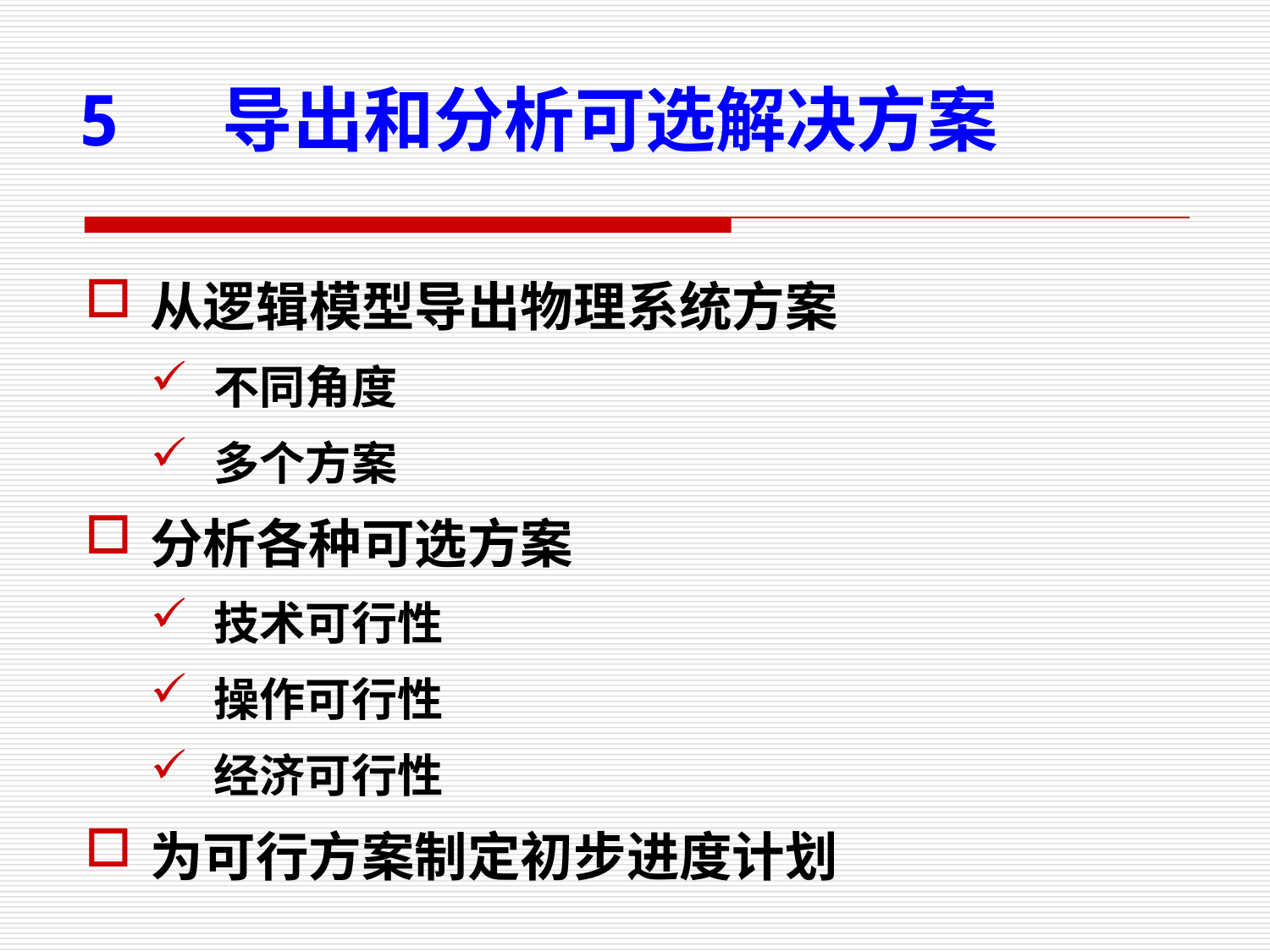

5  导出和分析可选解决方案
从逻辑模型导出物理系统方案
不同角度
多个方案
分析各种可选方案
技术可行性
操作可行性
经济可行性
为可行方案制定初步进度计划